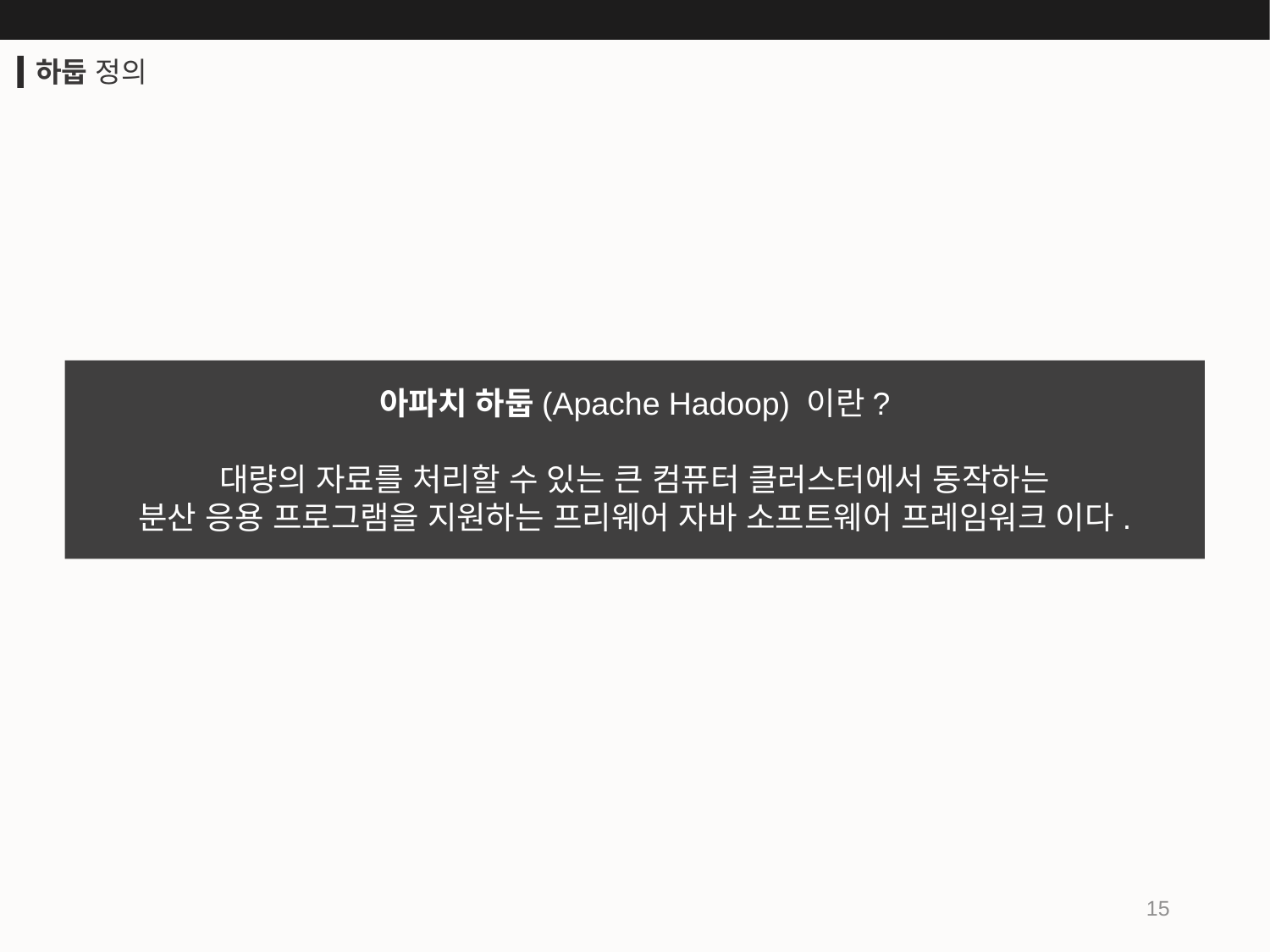

하둡 정의

아파치 하둡(Apache Hadoop) 이란?
대량의 자료를 처리할 수 있는 큰 컴퓨터 클러스터에서 동작하는
분산 응용 프로그램을 지원하는 프리웨어 자바 소프트웨어 프레임워크 이다.

15